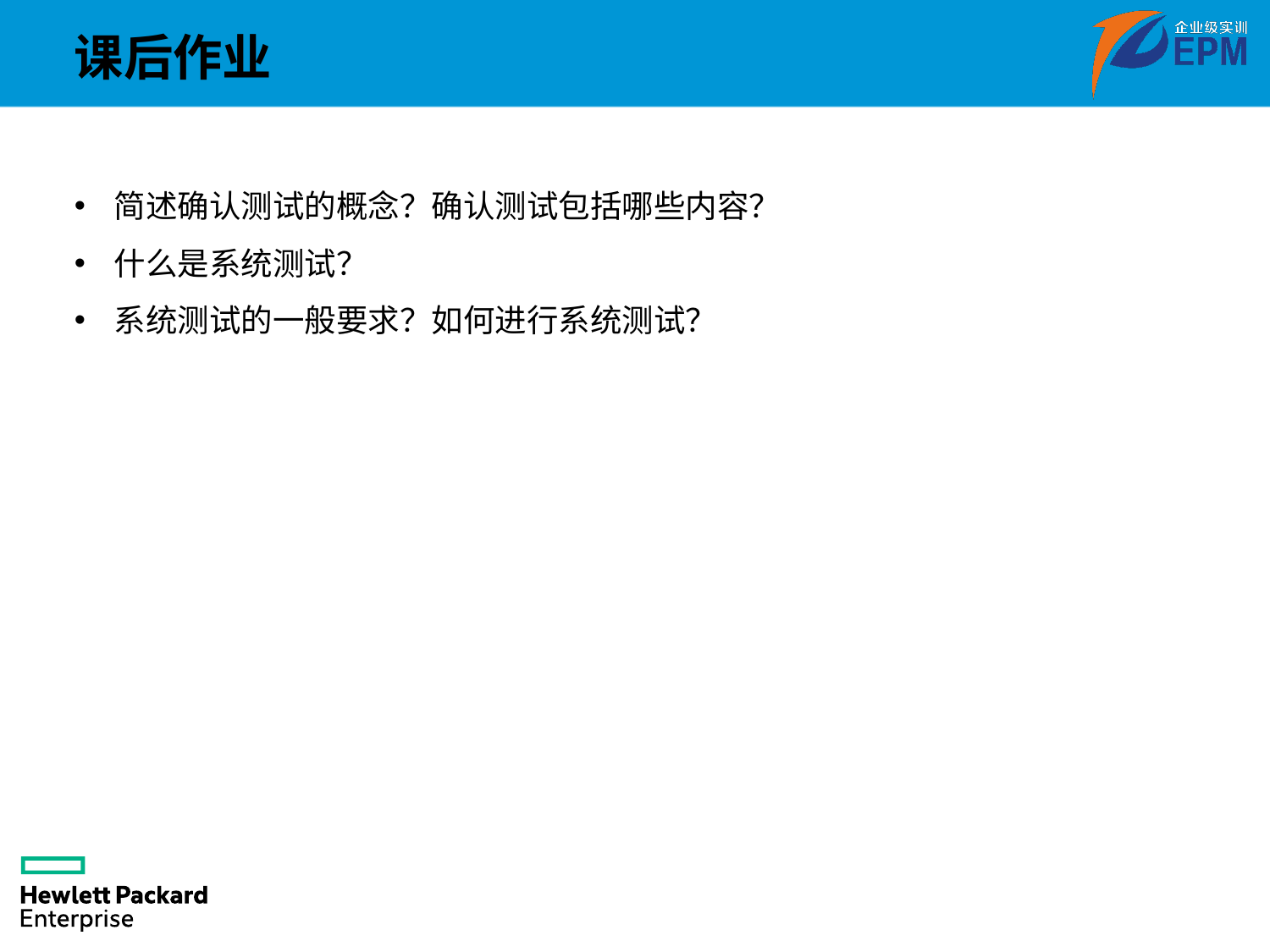

课后作业
简述确认测试的概念？确认测试包括哪些内容？
什么是系统测试？
系统测试的一般要求？如何进行系统测试？